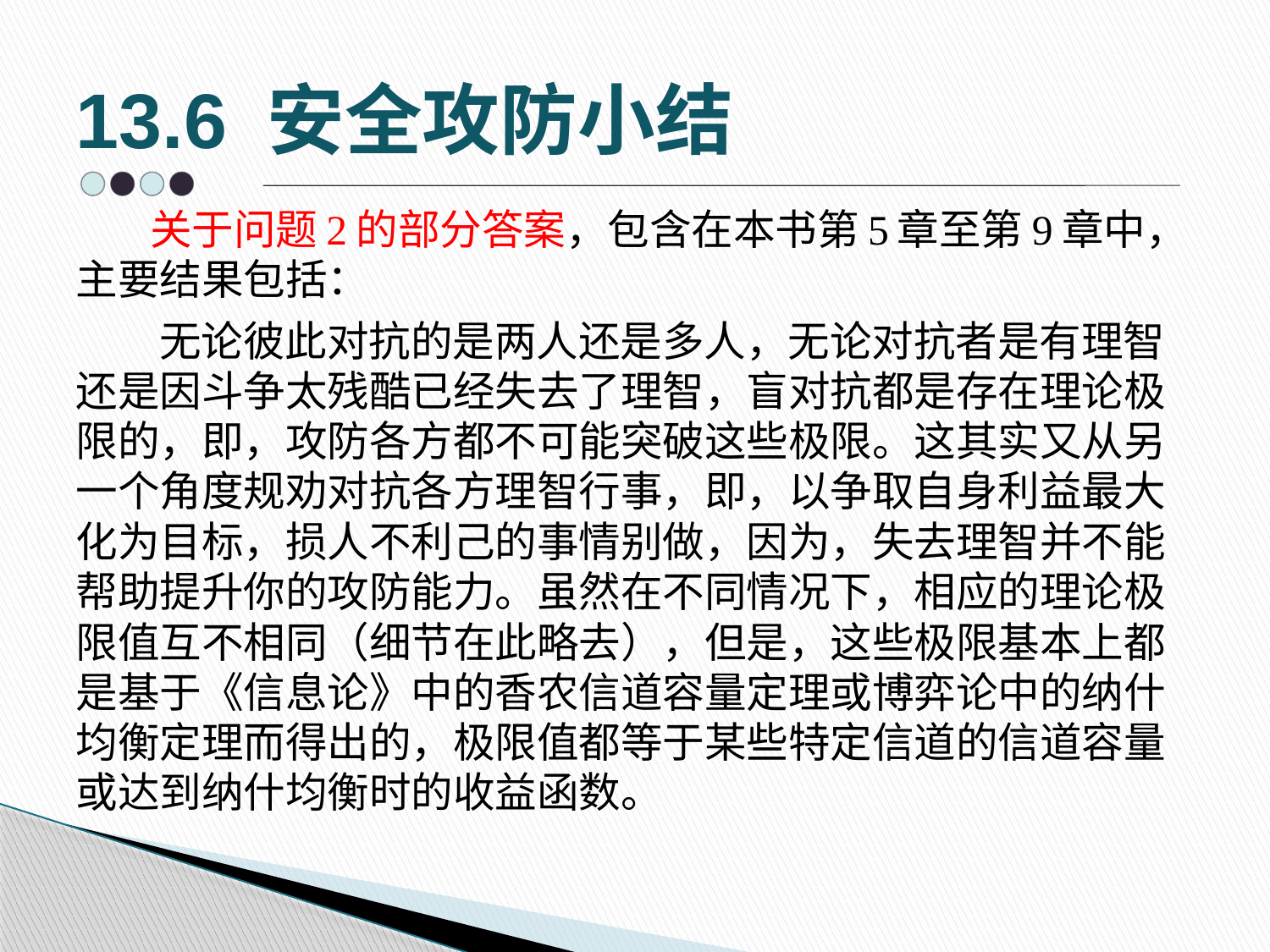

# 13.6 安全攻防小结

        关于问题2的部分答案，包含在本书第5章至第9章中，主要结果包括：
        无论彼此对抗的是两人还是多人，无论对抗者是有理智还是因斗争太残酷已经失去了理智，盲对抗都是存在理论极限的，即，攻防各方都不可能突破这些极限。这其实又从另一个角度规劝对抗各方理智行事，即，以争取自身利益最大化为目标，损人不利己的事情别做，因为，失去理智并不能帮助提升你的攻防能力。虽然在不同情况下，相应的理论极限值互不相同（细节在此略去），但是，这些极限基本上都是基于《信息论》中的香农信道容量定理或博弈论中的纳什均衡定理而得出的，极限值都等于某些特定信道的信道容量或达到纳什均衡时的收益函数。